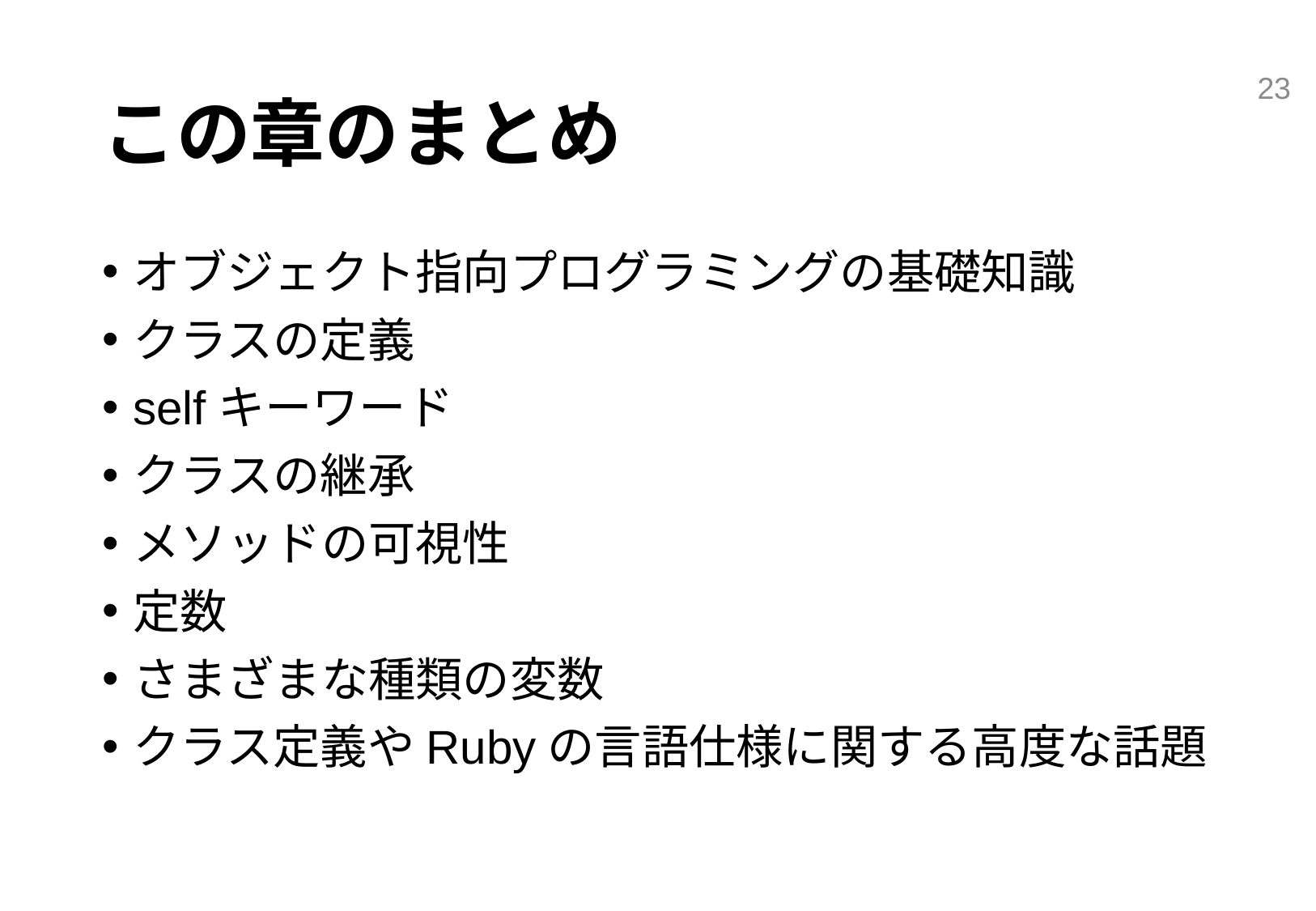

# この章のまとめ
23
オブジェクト指向プログラミングの基礎知識
クラスの定義
selfキーワード
クラスの継承
メソッドの可視性
定数
さまざまな種類の変数
クラス定義やRubyの言語仕様に関する高度な話題